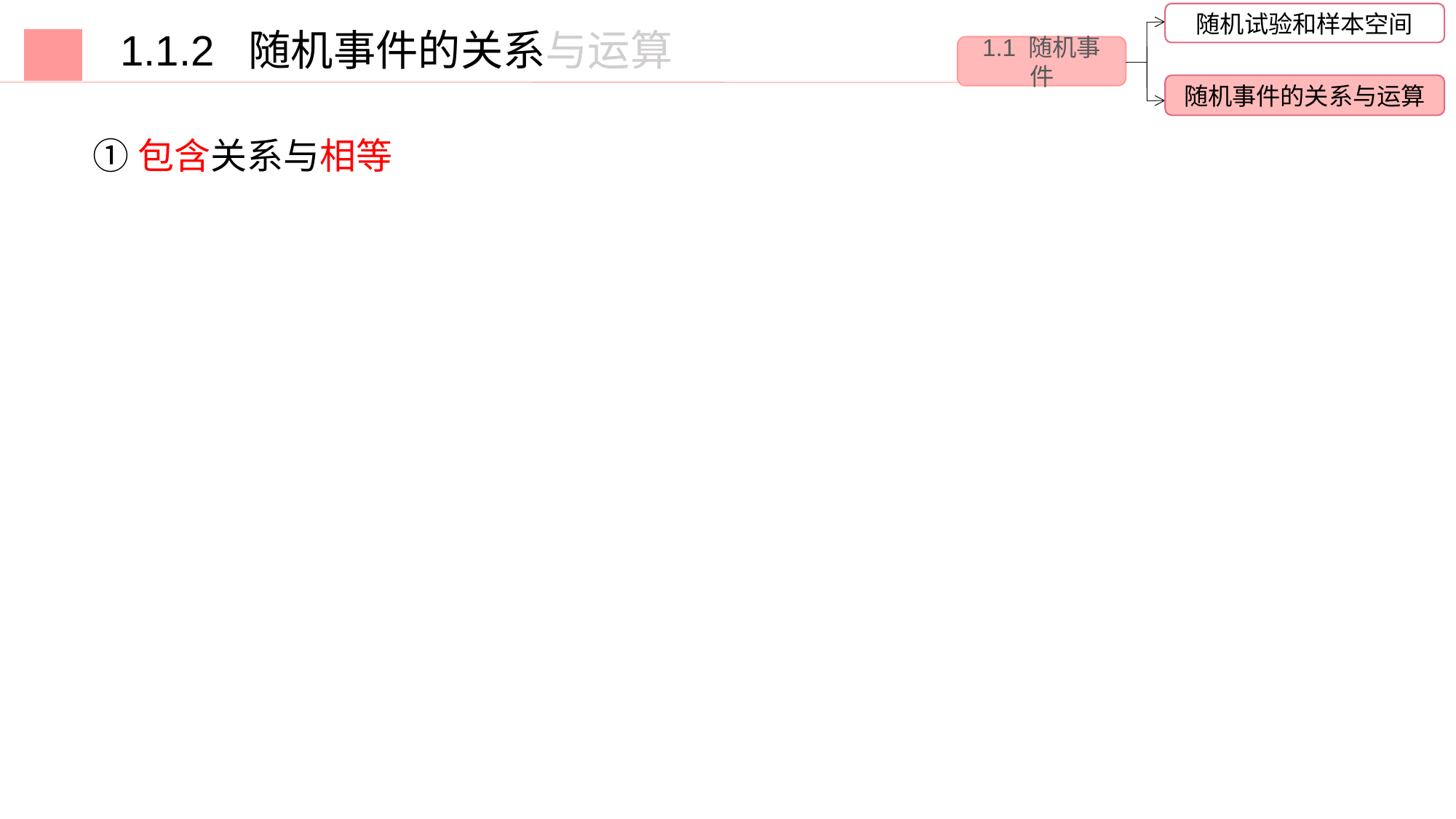

随机试验和样本空间

1.1 随机事件
随机事件的关系与运算
1.1.2  随机事件的关系与运算

①包含关系与相等